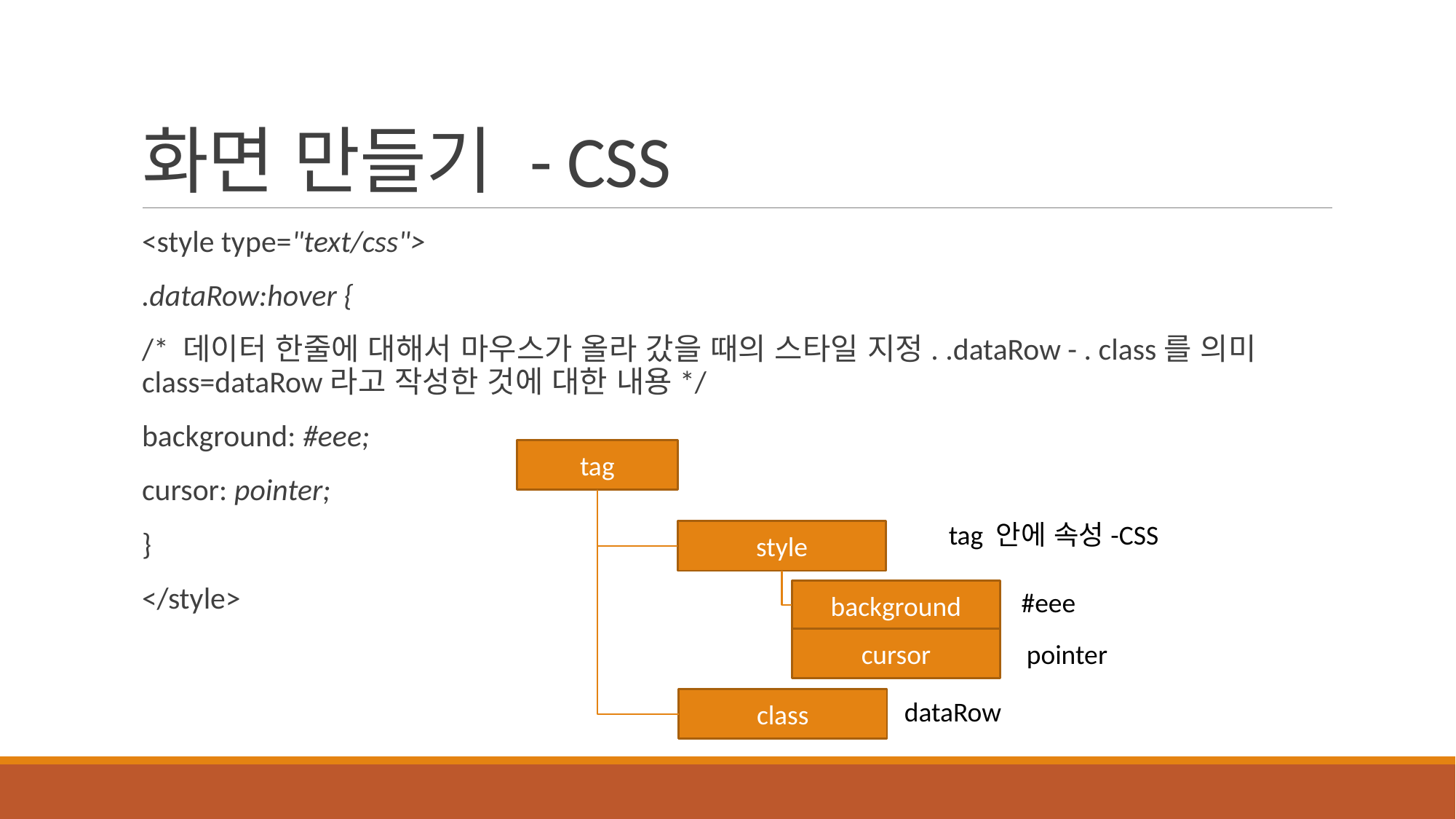

# 화면 만들기 - CSS
<style type="text/css">
.dataRow:hover {
/* 데이터 한줄에 대해서 마우스가 올라 갔을 때의 스타일 지정. .dataRow - . class를 의미 class=dataRow라고 작성한 것에 대한 내용*/
background: #eee;
cursor: pointer;
}
</style>
tag
tag 안에 속성-CSS
style
#eee
background
cursor
pointer
class
dataRow